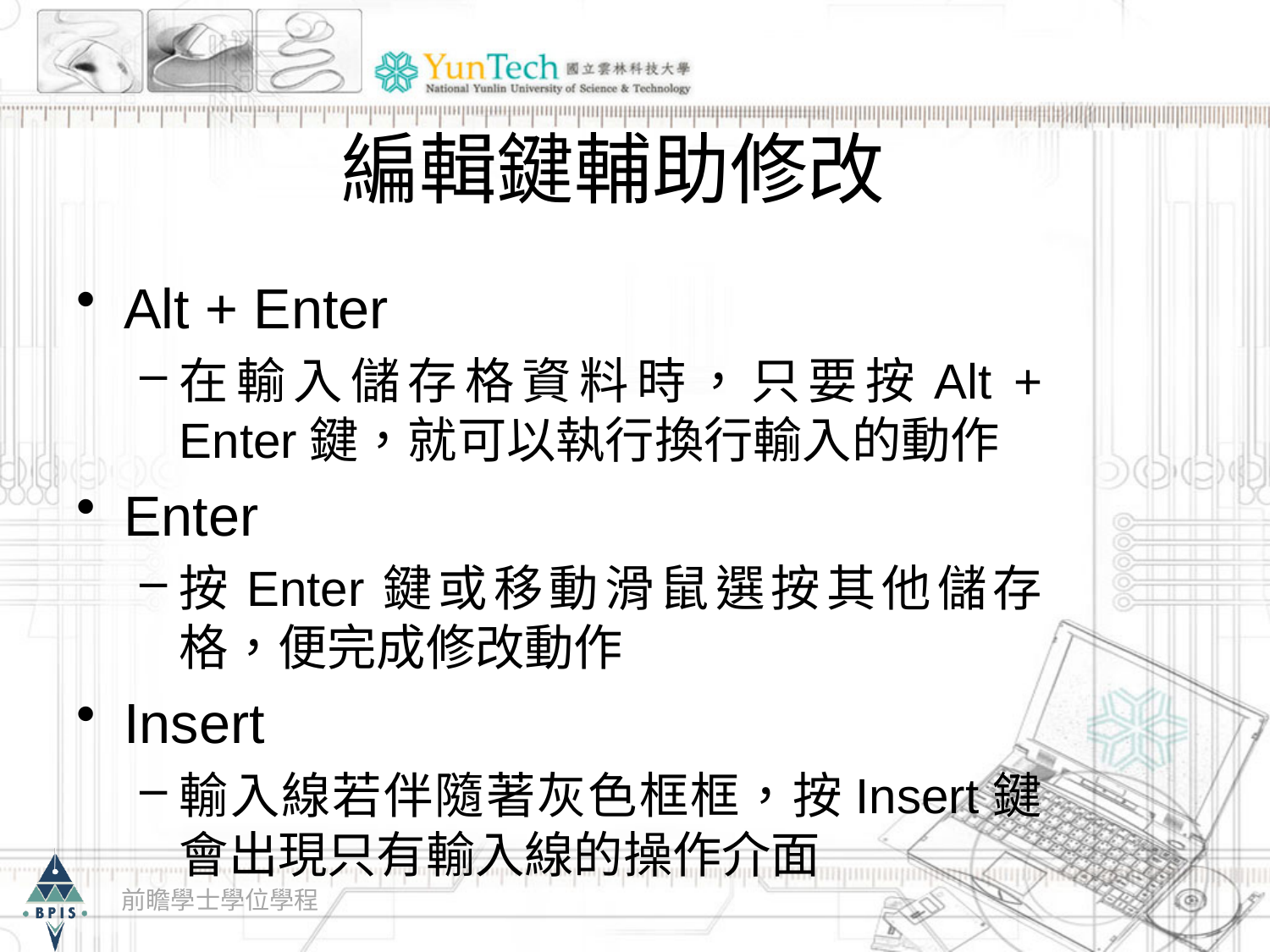

# 編輯鍵輔助修改
Alt + Enter
在輸入儲存格資料時，只要按Alt + Enter鍵，就可以執行換行輸入的動作
Enter
按Enter鍵或移動滑鼠選按其他儲存格，便完成修改動作
Insert
輸入線若伴隨著灰色框框，按Insert鍵會出現只有輸入線的操作介面